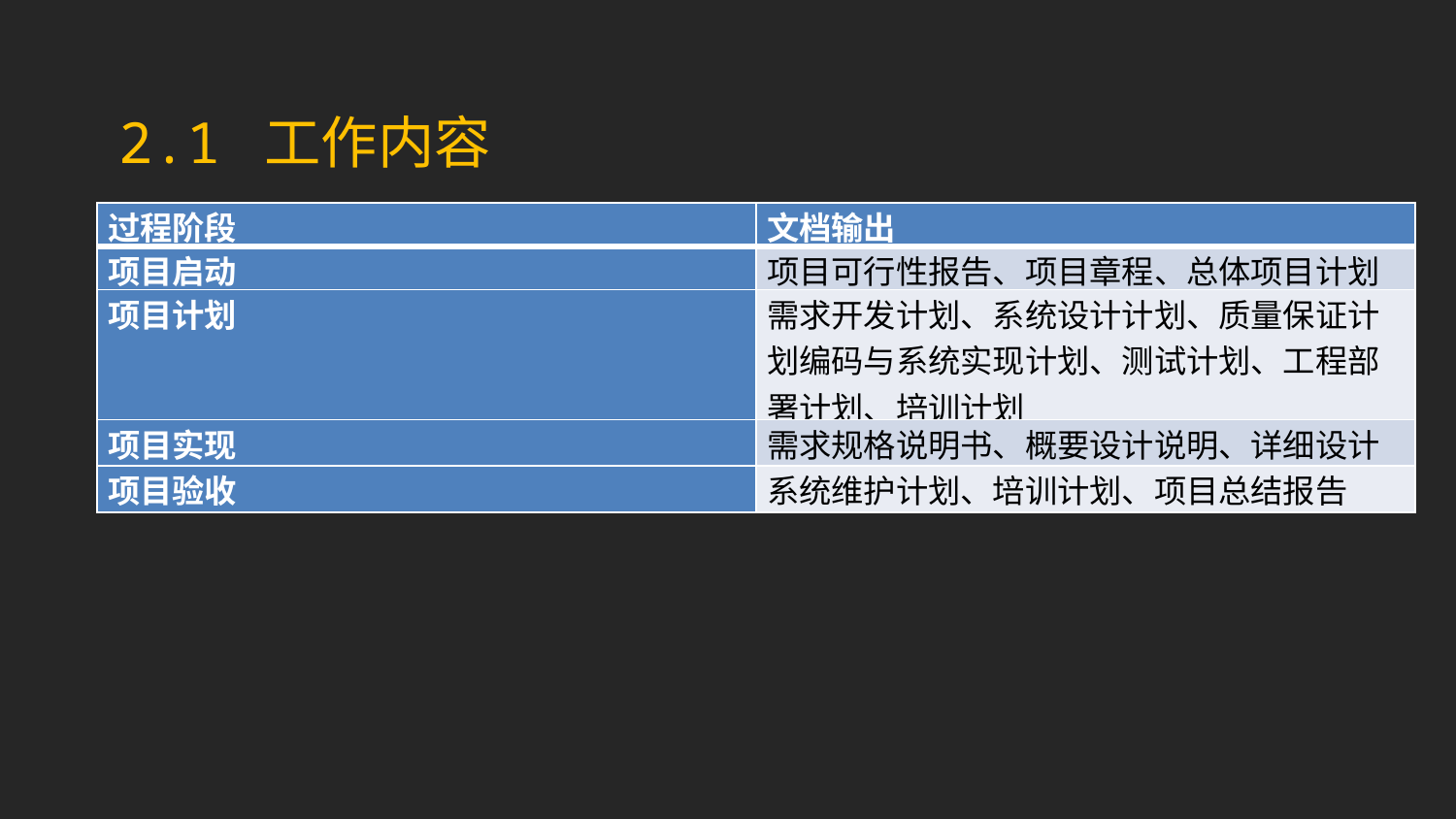

2.1	工作内容

| 过程阶段 | 文档输出 |
| --- | --- |
| 项目启动 | 项目可行性报告、项目章程、总体项目计划 |
| 项目计划 | 需求开发计划、系统设计计划、质量保证计划编码与系统实现计划、测试计划、工程部署计划、培训计划 |
| 项目实现 | 需求规格说明书、概要设计说明、详细设计 |
| 项目验收 | 系统维护计划、培训计划、项目总结报告 |